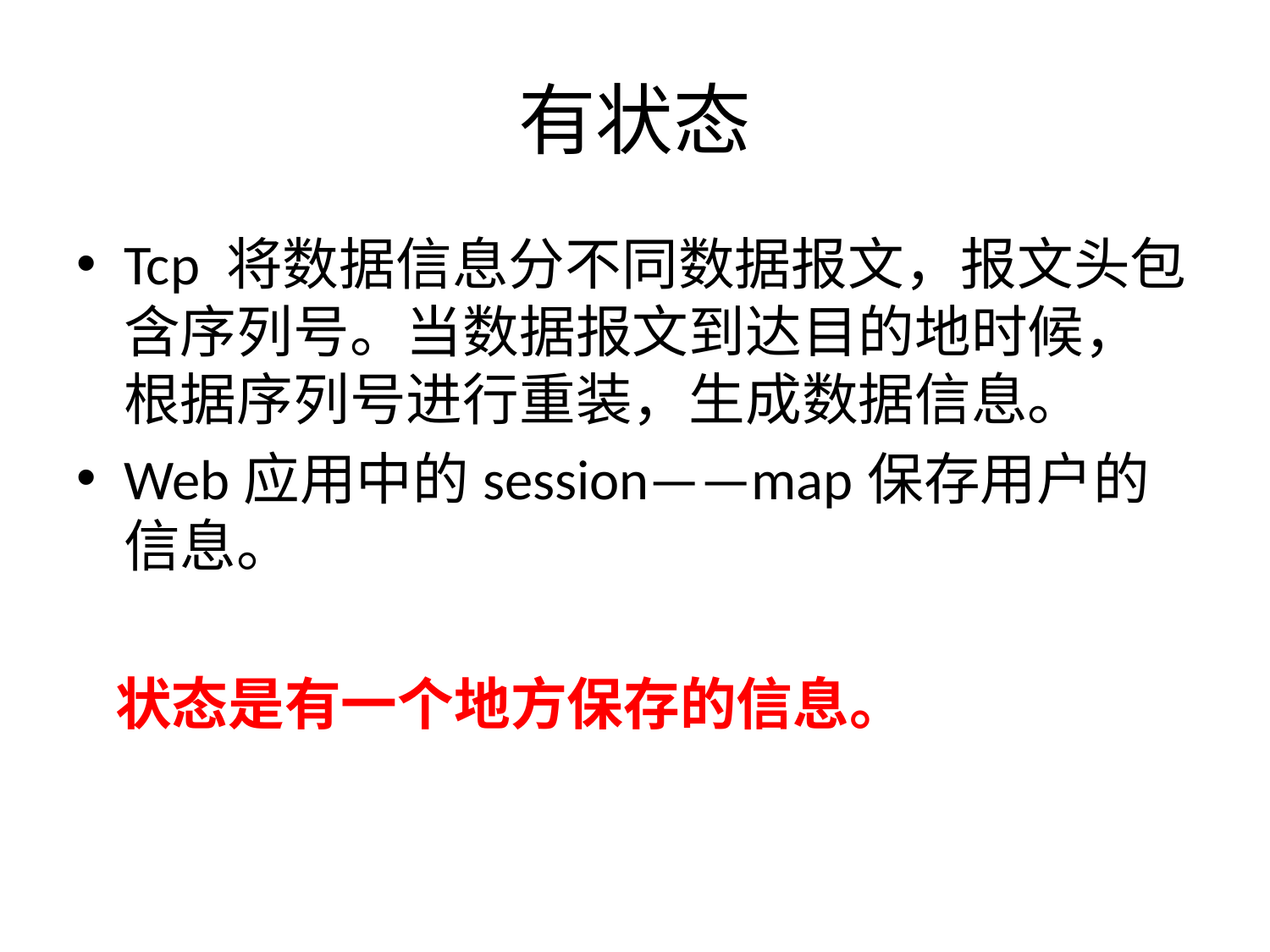

# 有状态
Tcp 将数据信息分不同数据报文，报文头包含序列号。当数据报文到达目的地时候，根据序列号进行重装，生成数据信息。
Web应用中的session——map保存用户的信息。

  状态是有一个地方保存的信息。